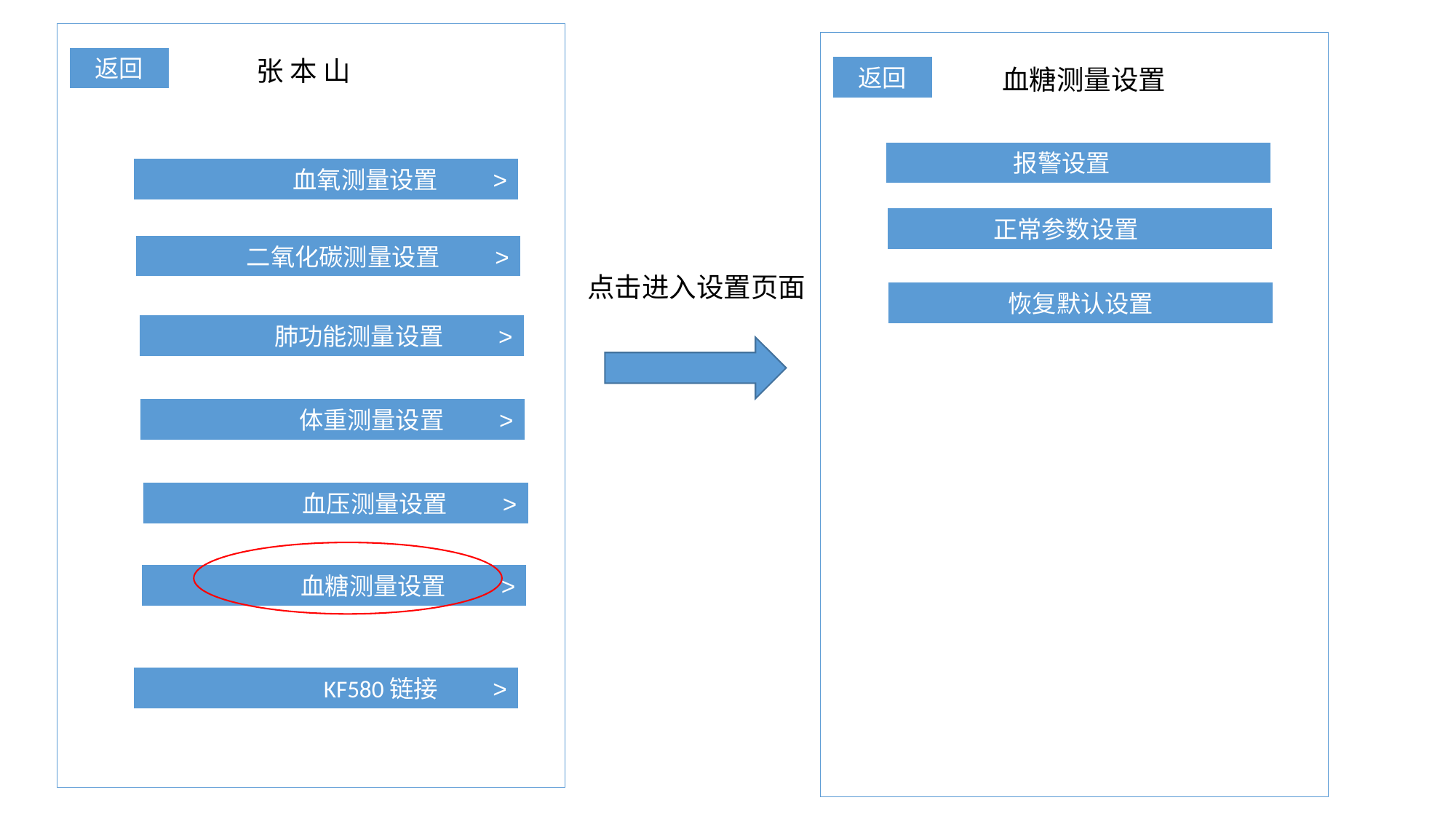

返回
张 本 山
返回
血糖测量设置
报警设置
血氧测量设置         >
正常参数设置
二氧化碳测量设置         >
点击进入设置页面
恢复默认设置
肺功能测量设置         >

体重测量设置         >
血压测量设置         >

血糖测量设置         >
 KF580链接         >